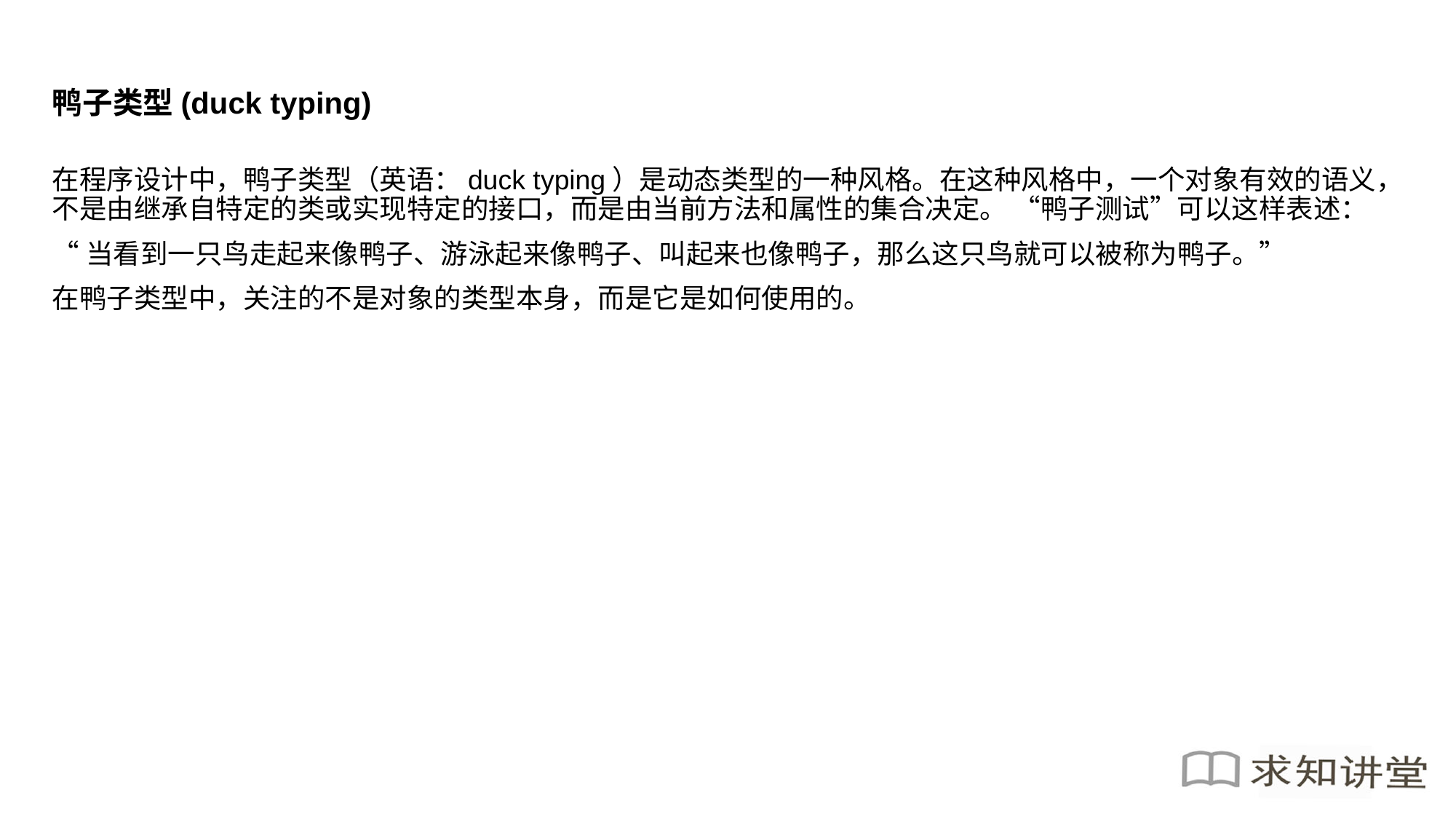

鸭子类型(duck typing)
在程序设计中，鸭子类型（英语：duck typing）是动态类型的一种风格。在这种风格中，一个对象有效的语义，不是由继承自特定的类或实现特定的接口，而是由当前方法和属性的集合决定。 “鸭子测试”可以这样表述：
“当看到一只鸟走起来像鸭子、游泳起来像鸭子、叫起来也像鸭子，那么这只鸟就可以被称为鸭子。”
在鸭子类型中，关注的不是对象的类型本身，而是它是如何使用的。